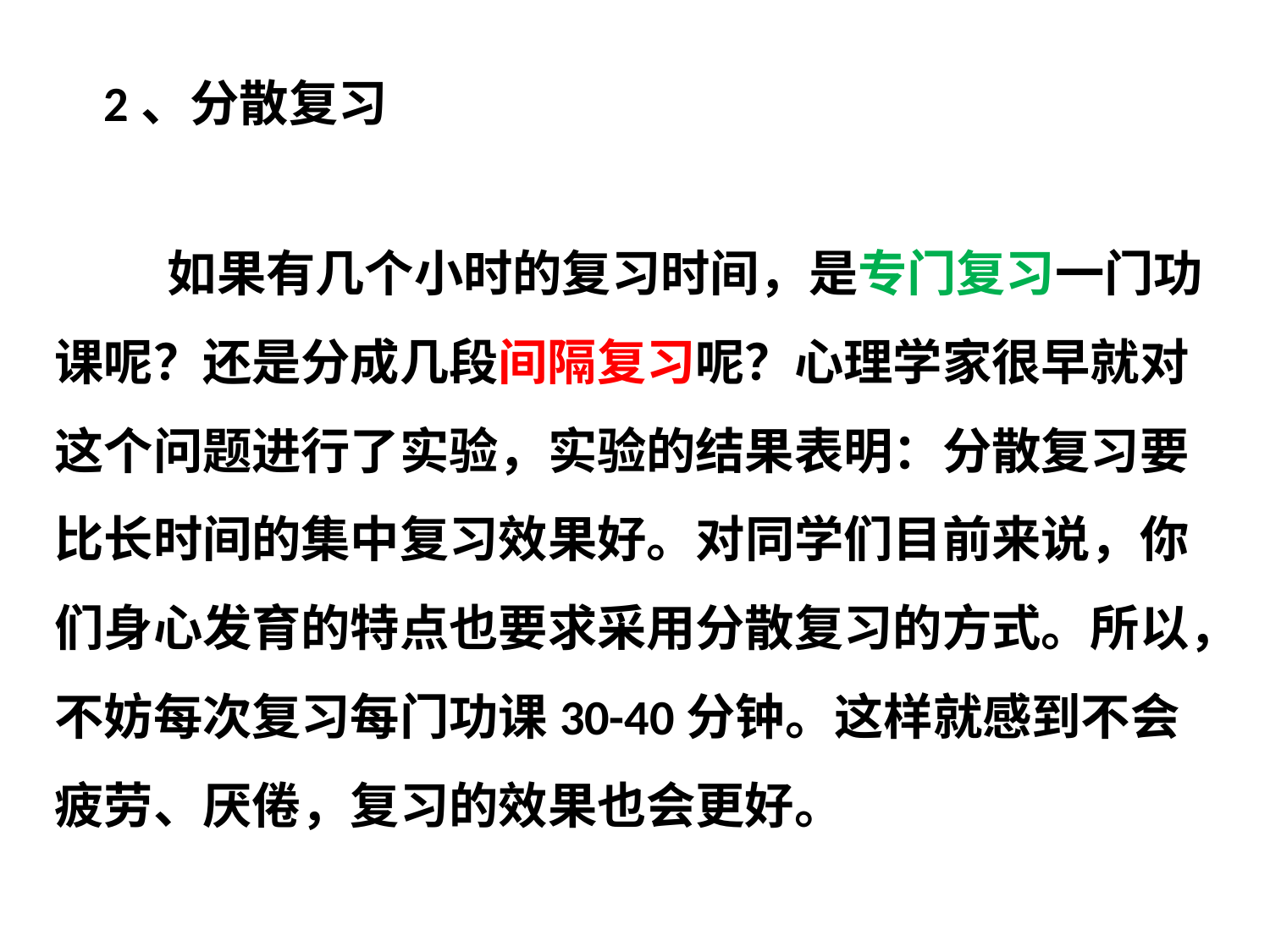

2、分散复习
         如果有几个小时的复习时间，是专门复习一门功课呢？还是分成几段间隔复习呢？心理学家很早就对这个问题进行了实验，实验的结果表明：分散复习要比长时间的集中复习效果好。对同学们目前来说，你们身心发育的特点也要求采用分散复习的方式。所以，不妨每次复习每门功课30-40分钟。这样就感到不会疲劳、厌倦，复习的效果也会更好。